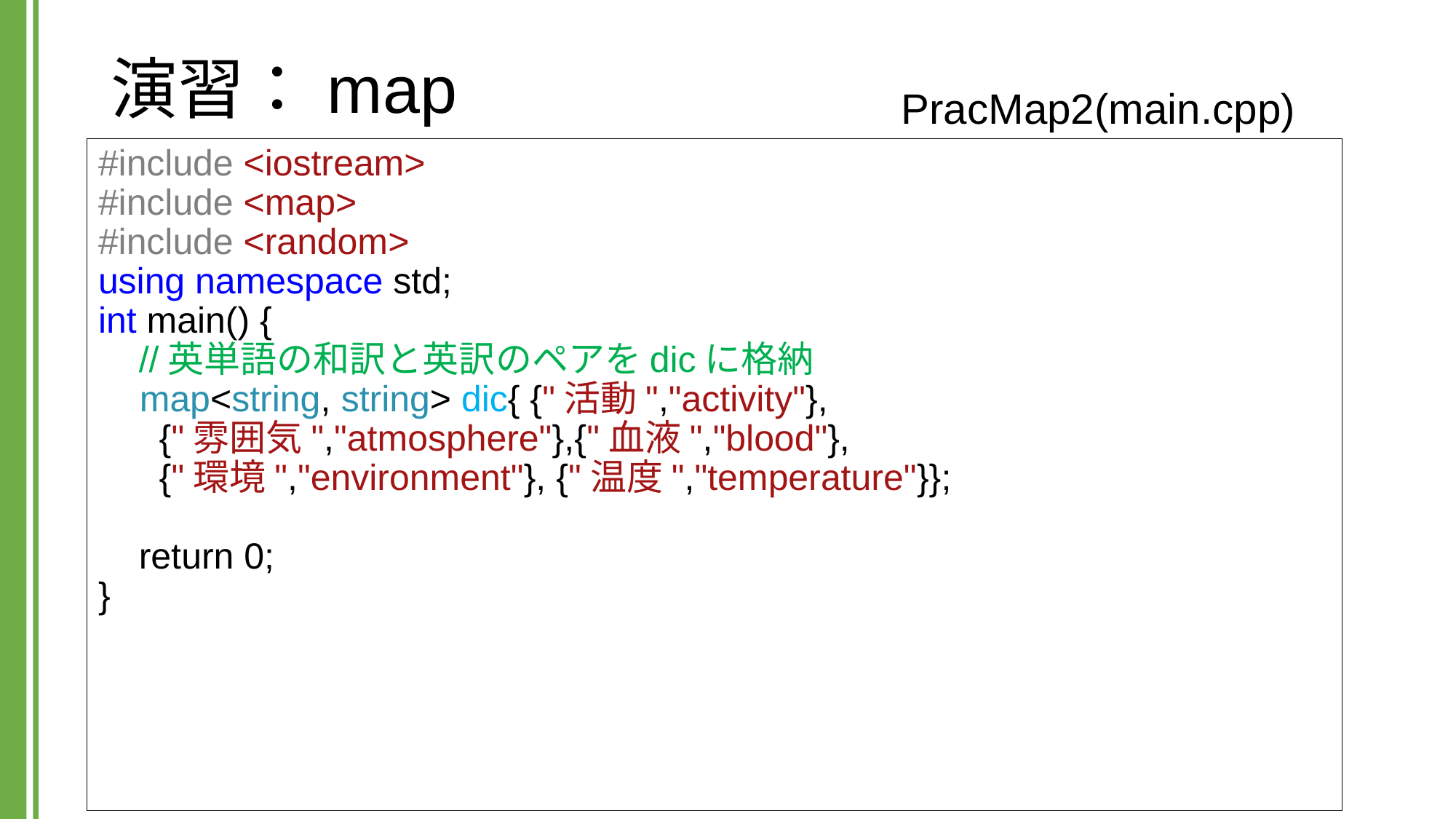

# 演習：map
PracMap2(main.cpp)
#include <iostream>
#include <map>
#include <random>
using namespace std;
int main() {
    //英単語の和訳と英訳のペアをdicに格納
    map<string, string> dic{ {"活動","activity"},
      {"雰囲気","atmosphere"},{"血液","blood"},
      {"環境","environment"}, {"温度","temperature"}};
    return 0;
}